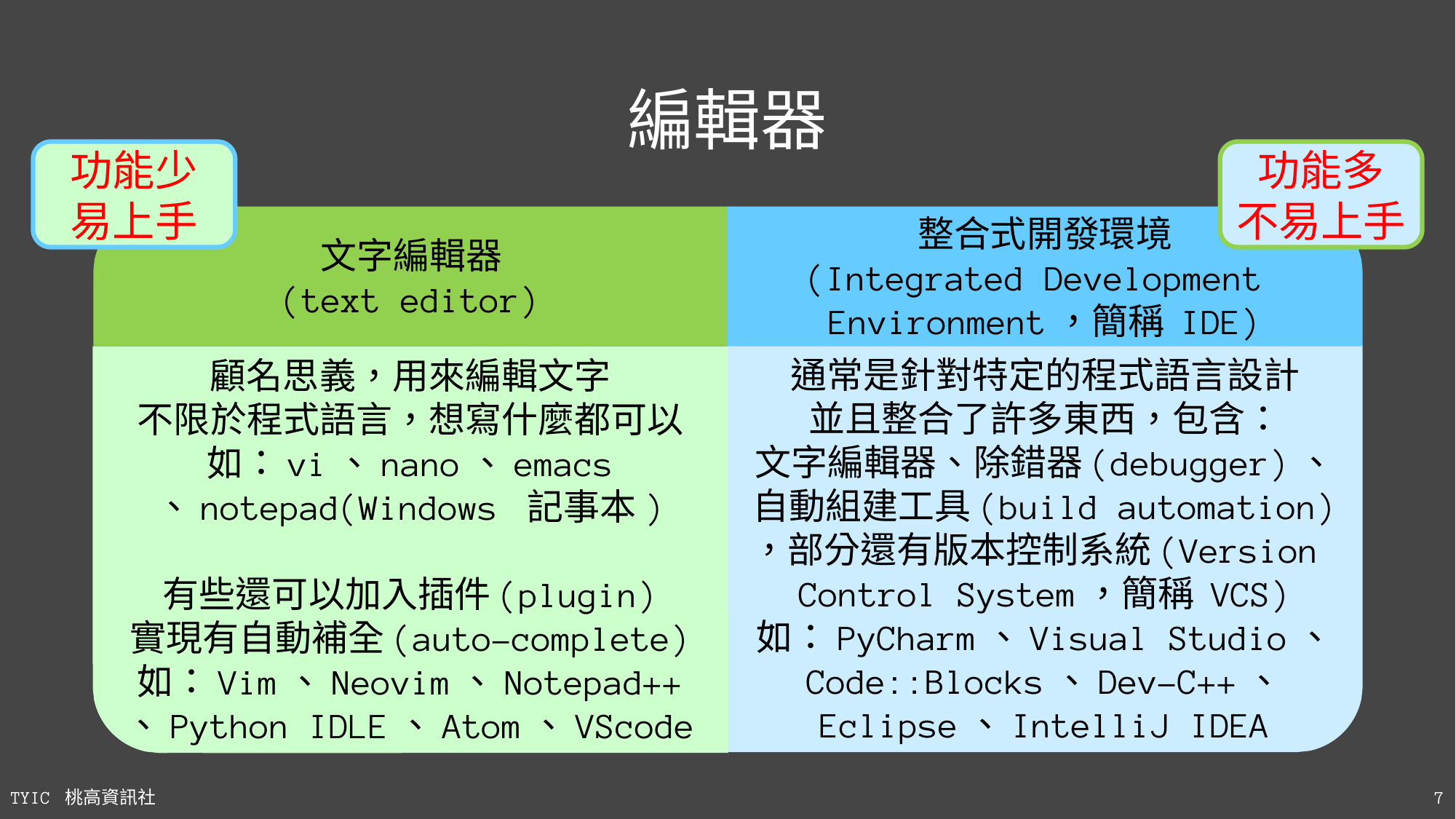

# 編輯器
功能少
易上手
功能多
不易上手
整合式開發環境
(Integrated Development
Environment，簡稱 IDE)
文字編輯器
(text editor)
通常是針對特定的程式語言設計
並且整合了許多東西，包含：
文字編輯器、除錯器(debugger)、
自動組建工具(build automation)
，部分還有版本控制系統(Version
Control System，簡稱 VCS)
如：PyCharm、Visual Studio、
Code::Blocks、Dev-C++、
Eclipse、IntelliJ IDEA
顧名思義，用來編輯文字
不限於程式語言，想寫什麼都可以
如：vi、nano、emacs
、notepad(Windows 記事本)

有些還可以加入插件(plugin)
實現有自動補全(auto-complete)
如：Vim、Neovim、Notepad++
、Python IDLE、Atom、VScode